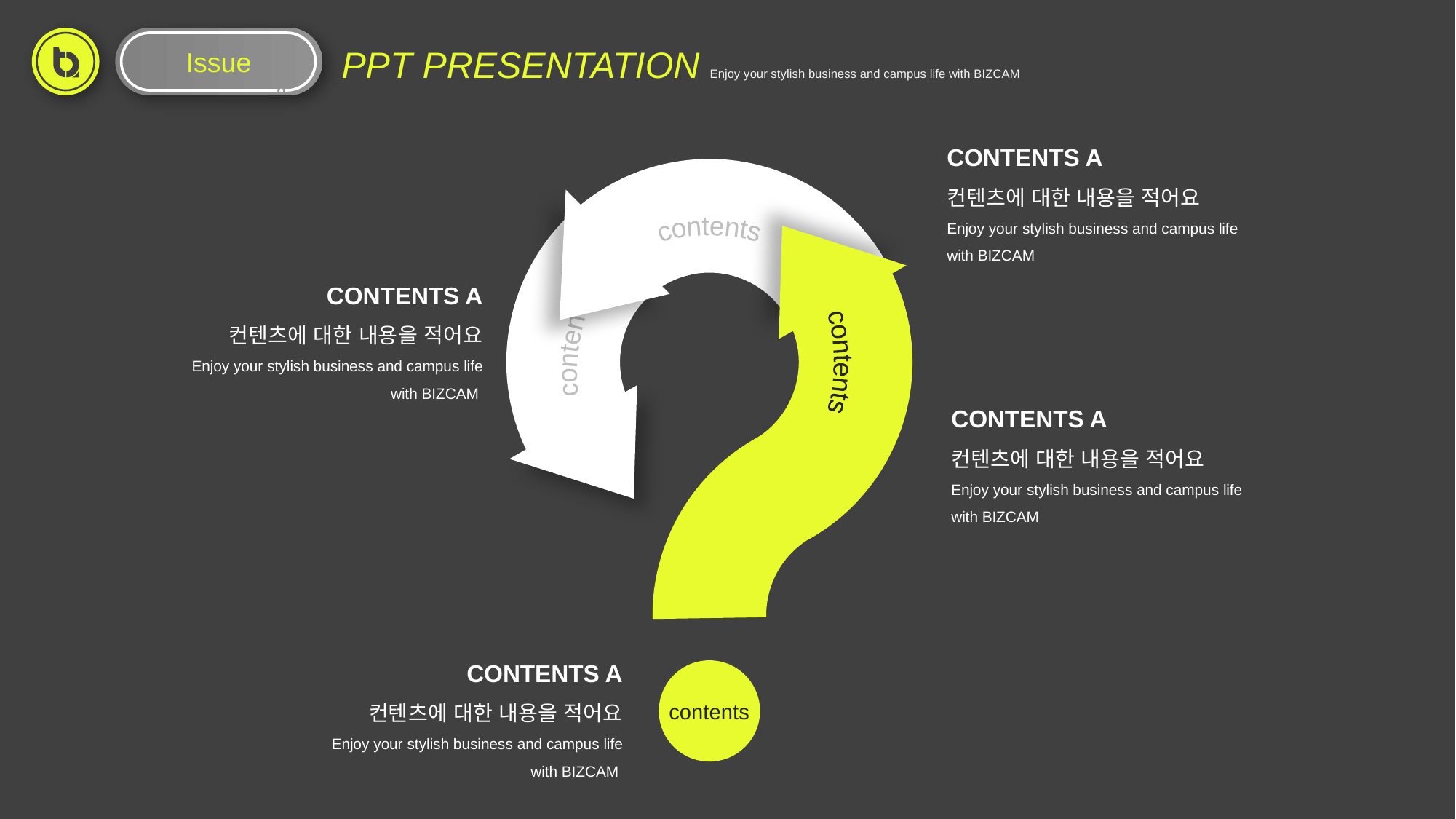

Issue

PPT PRESENTATION Enjoy your stylish business and campus life with BIZCAM

CONTENTS A
컨텐츠에 대한 내용을 적어요
Enjoy your stylish business and campus life with BIZCAM

contents

CONTENTS A
컨텐츠에 대한 내용을 적어요
Enjoy your stylish business and campus life with BIZCAM
contents
contents
CONTENTS A
컨텐츠에 대한 내용을 적어요
Enjoy your stylish business and campus life with BIZCAM

CONTENTS A
컨텐츠에 대한 내용을 적어요
Enjoy your stylish business and campus life with BIZCAM
contents